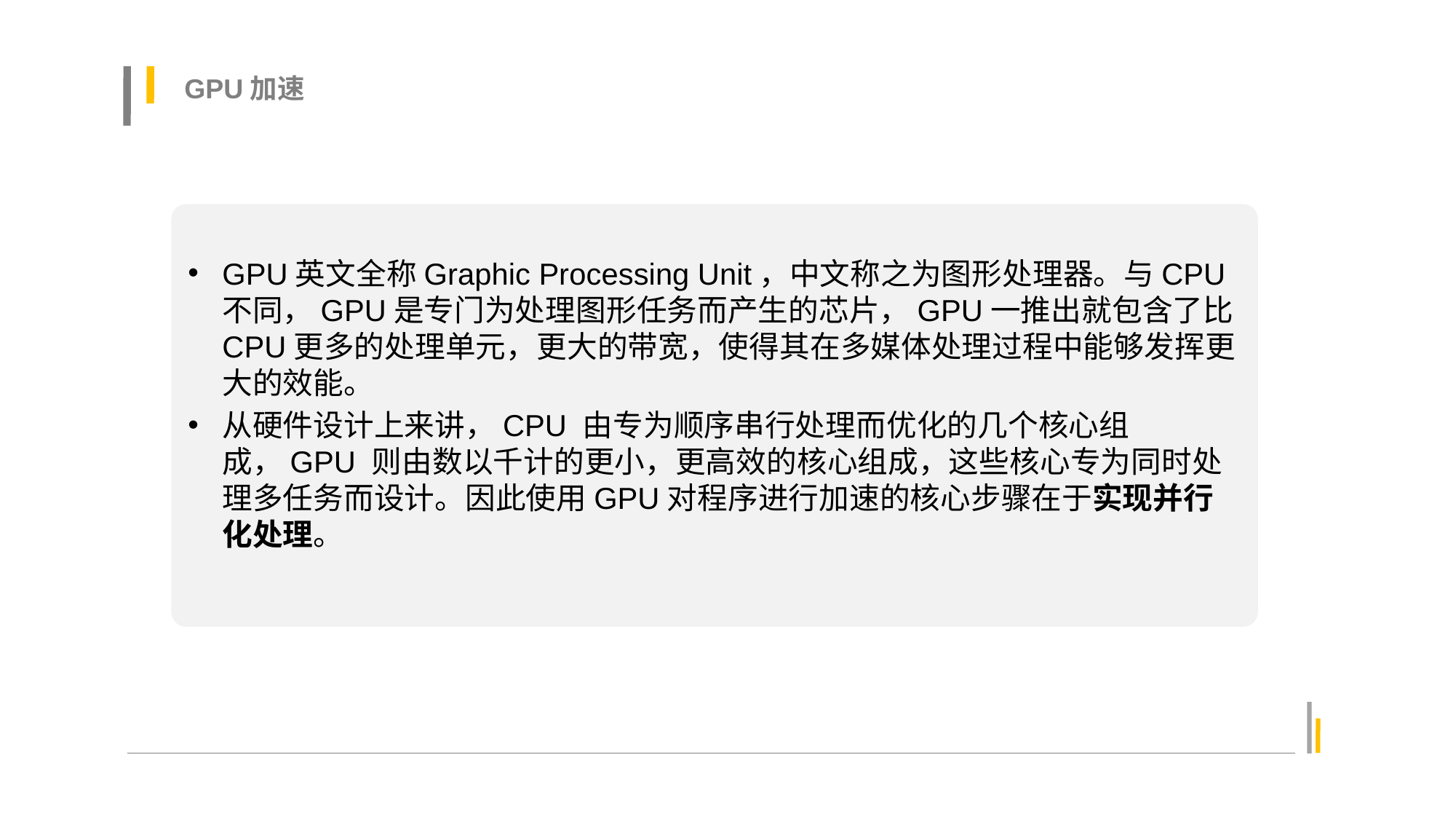

GPU加速

GPU英文全称Graphic Processing Unit，中文称之为图形处理器。与CPU不同，GPU是专门为处理图形任务而产生的芯片，GPU一推出就包含了比CPU更多的处理单元，更大的带宽，使得其在多媒体处理过程中能够发挥更大的效能。
从硬件设计上来讲，CPU 由专为顺序串行处理而优化的几个核心组成，GPU 则由数以千计的更小，更高效的核心组成，这些核心专为同时处理多任务而设计。因此使用GPU对程序进行加速的核心步骤在于实现并行化处理。